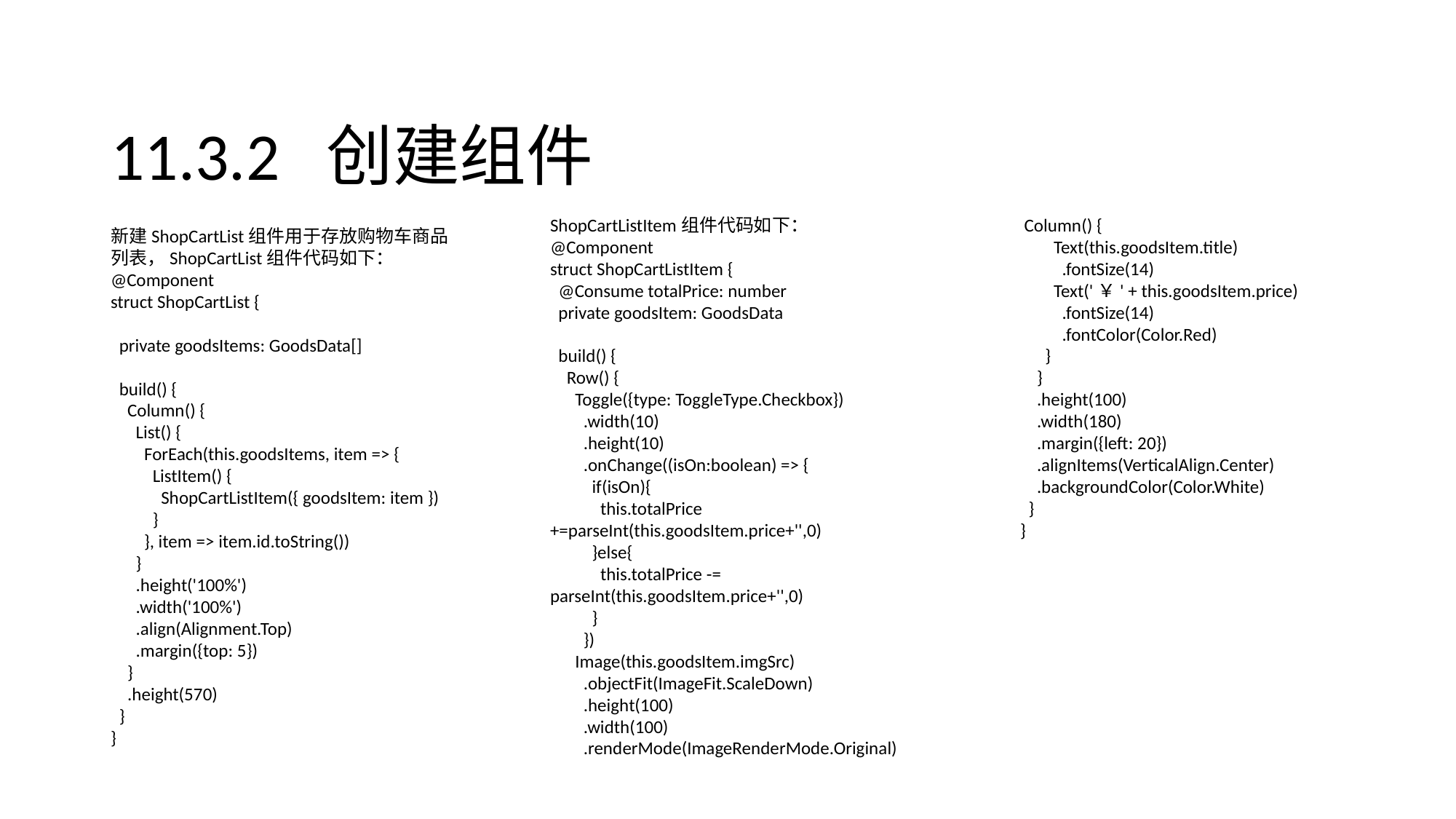

# 11.3.2  创建组件
ShopCartListItem组件代码如下：
@Component
struct ShopCartListItem {
  @Consume totalPrice: number
  private goodsItem: GoodsData

  build() {
    Row() {
      Toggle({type: ToggleType.Checkbox})
        .width(10)
        .height(10)
        .onChange((isOn:boolean) => {
          if(isOn){
            this.totalPrice +=parseInt(this.goodsItem.price+'',0)
          }else{
            this.totalPrice -= parseInt(this.goodsItem.price+'',0)
          }
        })
      Image(this.goodsItem.imgSrc)
        .objectFit(ImageFit.ScaleDown)
        .height(100)
        .width(100)
        .renderMode(ImageRenderMode.Original)
 Column() {
        Text(this.goodsItem.title)
          .fontSize(14)
        Text('￥' + this.goodsItem.price)
          .fontSize(14)
          .fontColor(Color.Red)
      }
    }
    .height(100)
    .width(180)
    .margin({left: 20})
    .alignItems(VerticalAlign.Center)
    .backgroundColor(Color.White)
  }
}
新建ShopCartList组件用于存放购物车商品列表，ShopCartList组件代码如下：
@Component
struct ShopCartList {

  private goodsItems: GoodsData[]

  build() {
    Column() {
      List() {
        ForEach(this.goodsItems, item => {
          ListItem() {
            ShopCartListItem({ goodsItem: item })
          }
        }, item => item.id.toString())
      }
      .height('100%')
      .width('100%')
      .align(Alignment.Top)
      .margin({top: 5})
    }
    .height(570)
  }
}